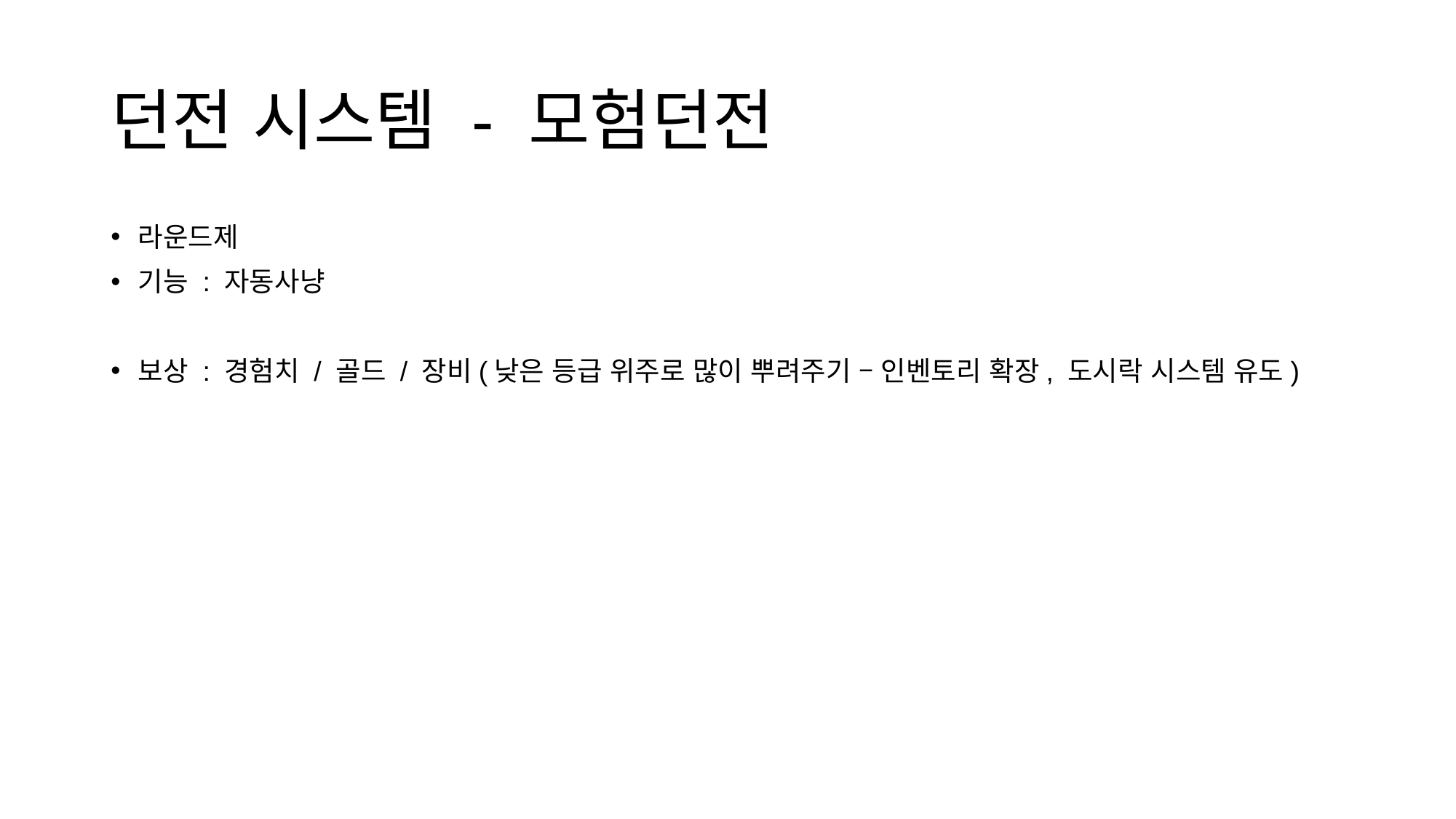

# 던전 시스템 - 모험던전
라운드제
기능 : 자동사냥

보상 : 경험치 / 골드 / 장비(낮은 등급 위주로 많이 뿌려주기 – 인벤토리 확장, 도시락 시스템 유도)